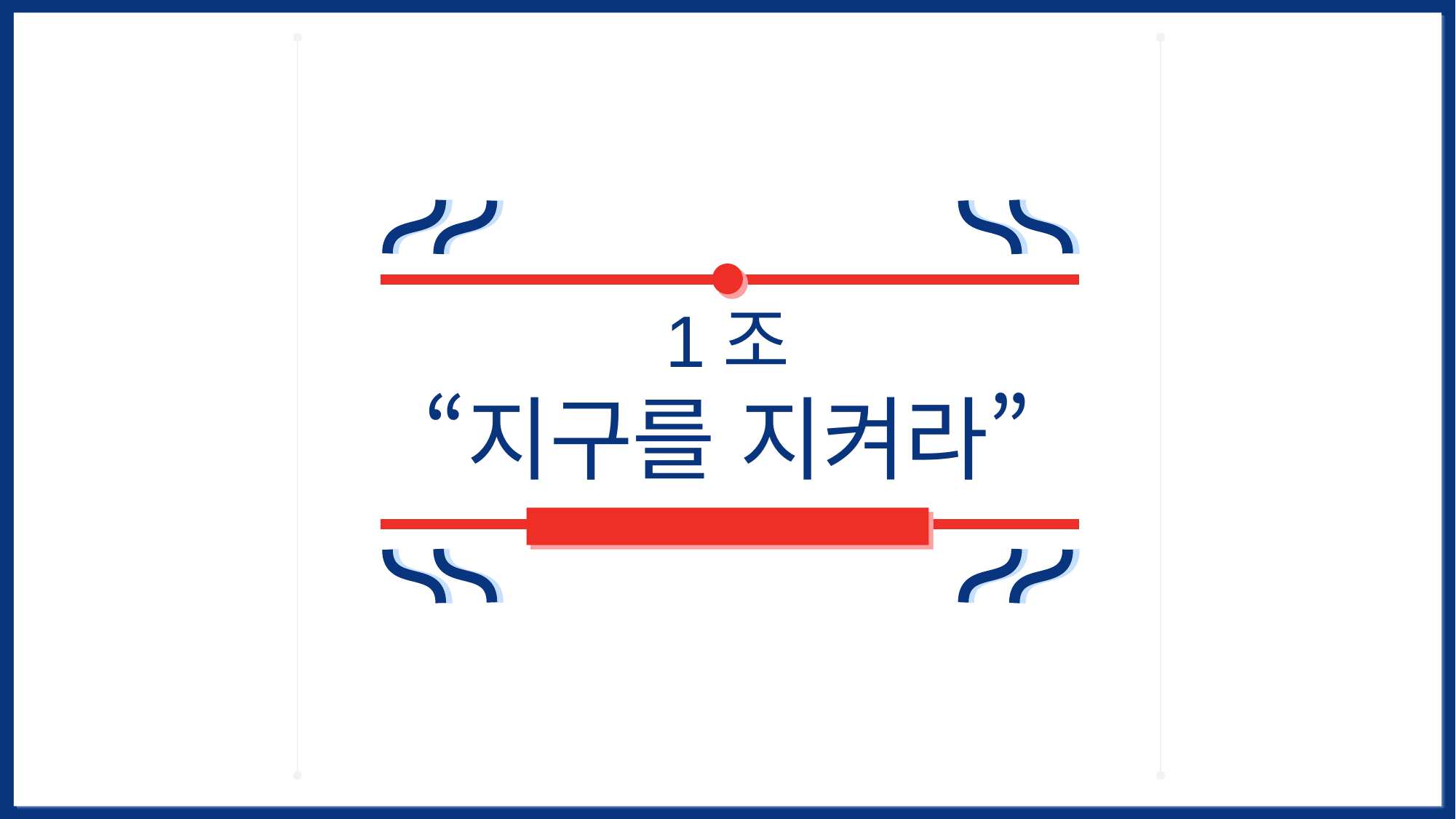

# 1조 “지구를 지켜라”
게임 개발 프로젝트